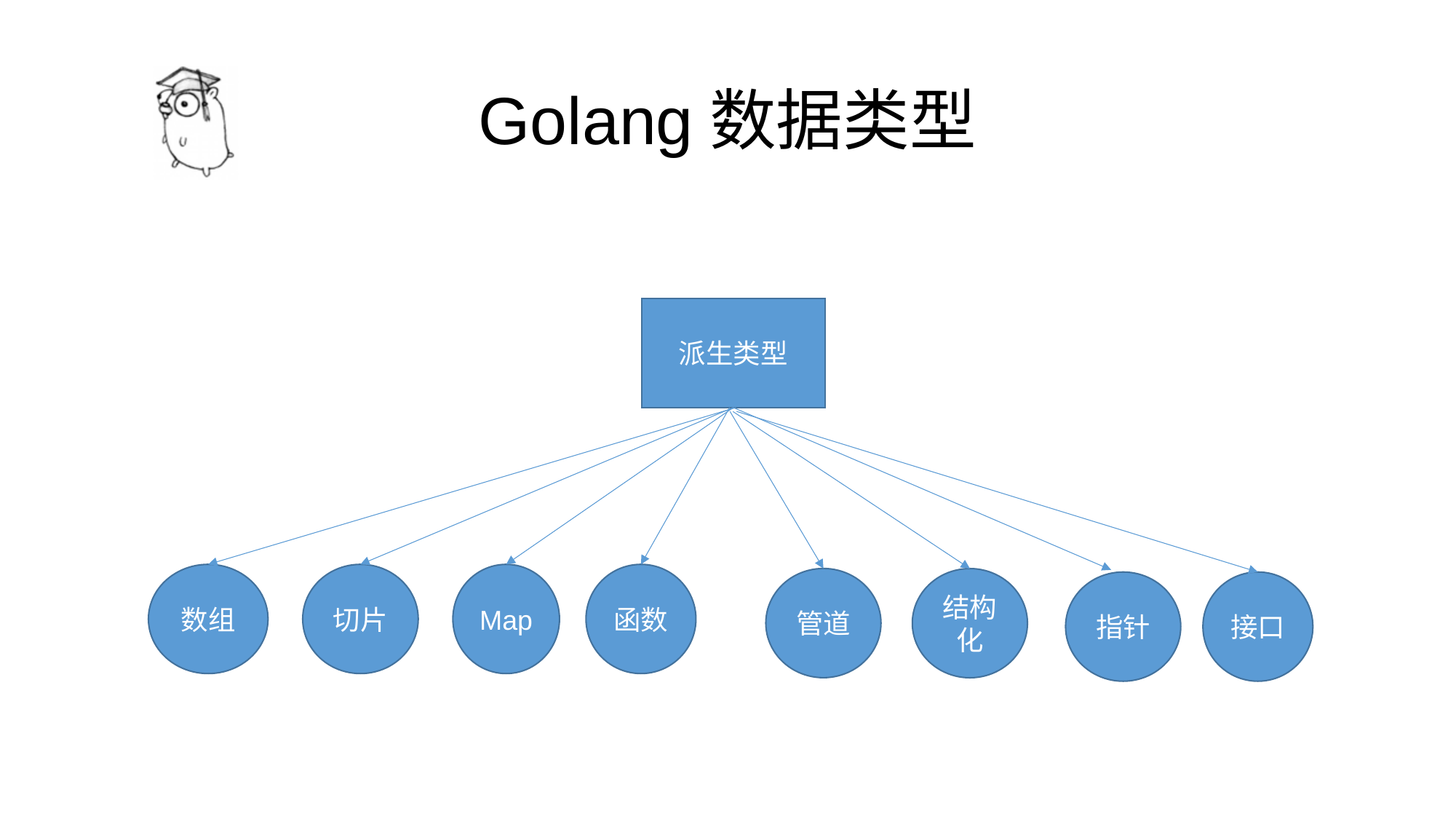

# Golang数据类型

派生类型
数组
切片
Map
函数
管道
结构化
指针
接口